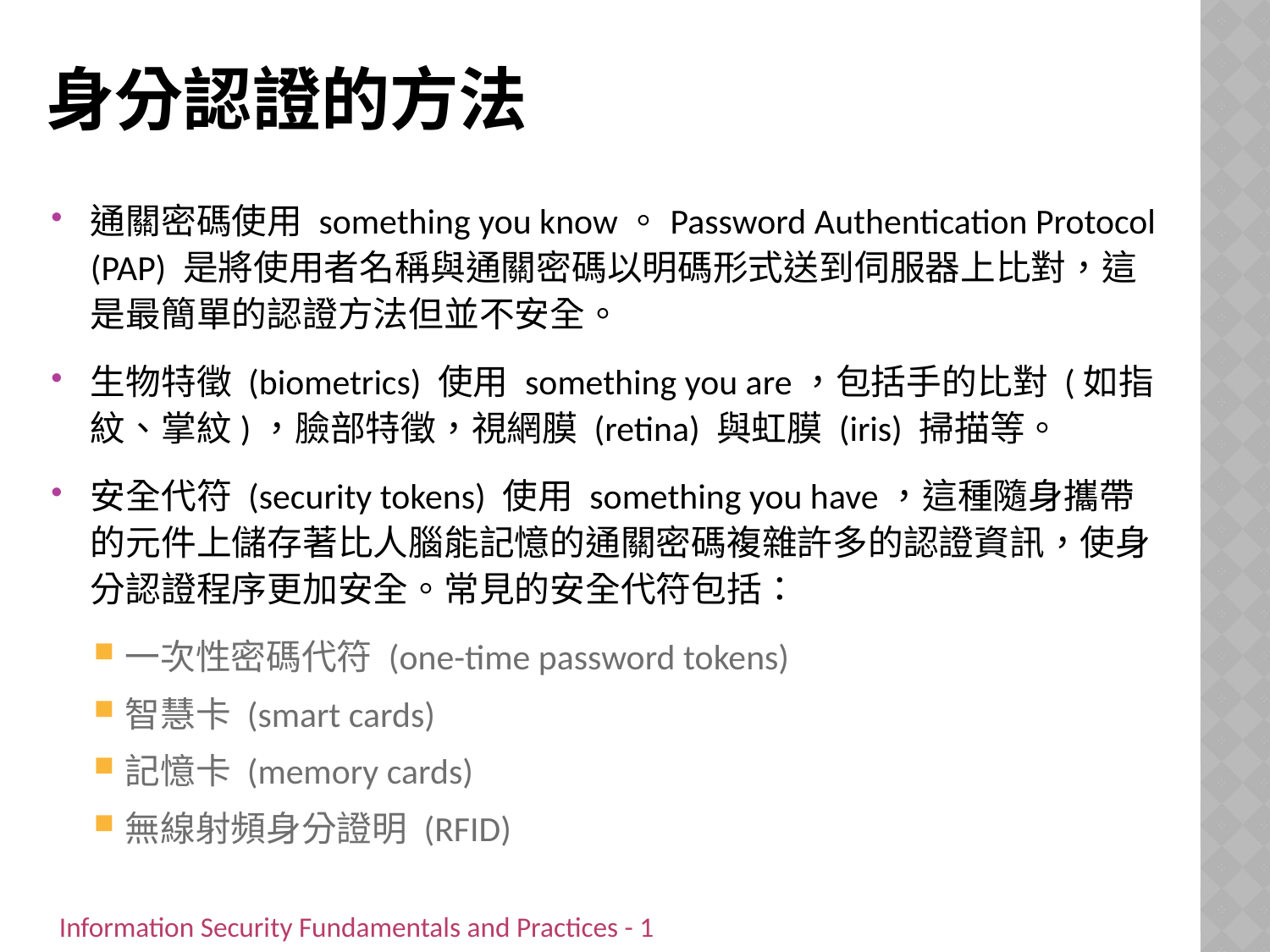

# 身分認證的方法
通關密碼使用 something you know。Password Authentication Protocol (PAP) 是將使用者名稱與通關密碼以明碼形式送到伺服器上比對，這是最簡單的認證方法但並不安全。
生物特徵 (biometrics) 使用 something you are，包括手的比對 (如指紋、掌紋)，臉部特徵，視網膜 (retina) 與虹膜 (iris) 掃描等。
安全代符 (security tokens) 使用 something you have，這種隨身攜帶的元件上儲存著比人腦能記憶的通關密碼複雜許多的認證資訊，使身分認證程序更加安全。常見的安全代符包括：
一次性密碼代符 (one-time password tokens)
智慧卡 (smart cards)
記憶卡 (memory cards)
無線射頻身分證明 (RFID)